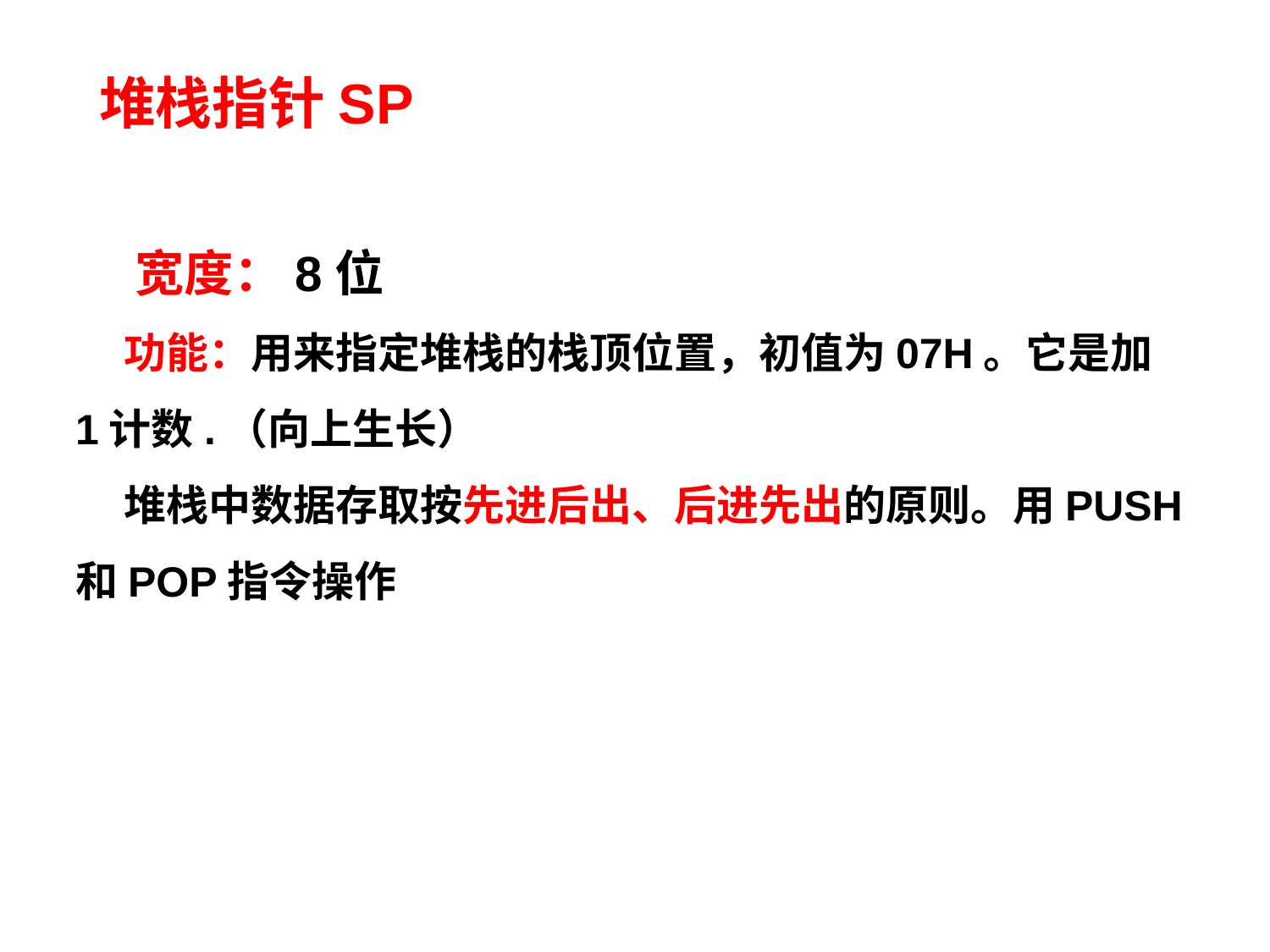

堆栈指针SP
     宽度：8位
    功能：用来指定堆栈的栈顶位置，初值为07H。它是加1计数.（向上生长）
    堆栈中数据存取按先进后出、后进先出的原则。用PUSH和POP指令操作